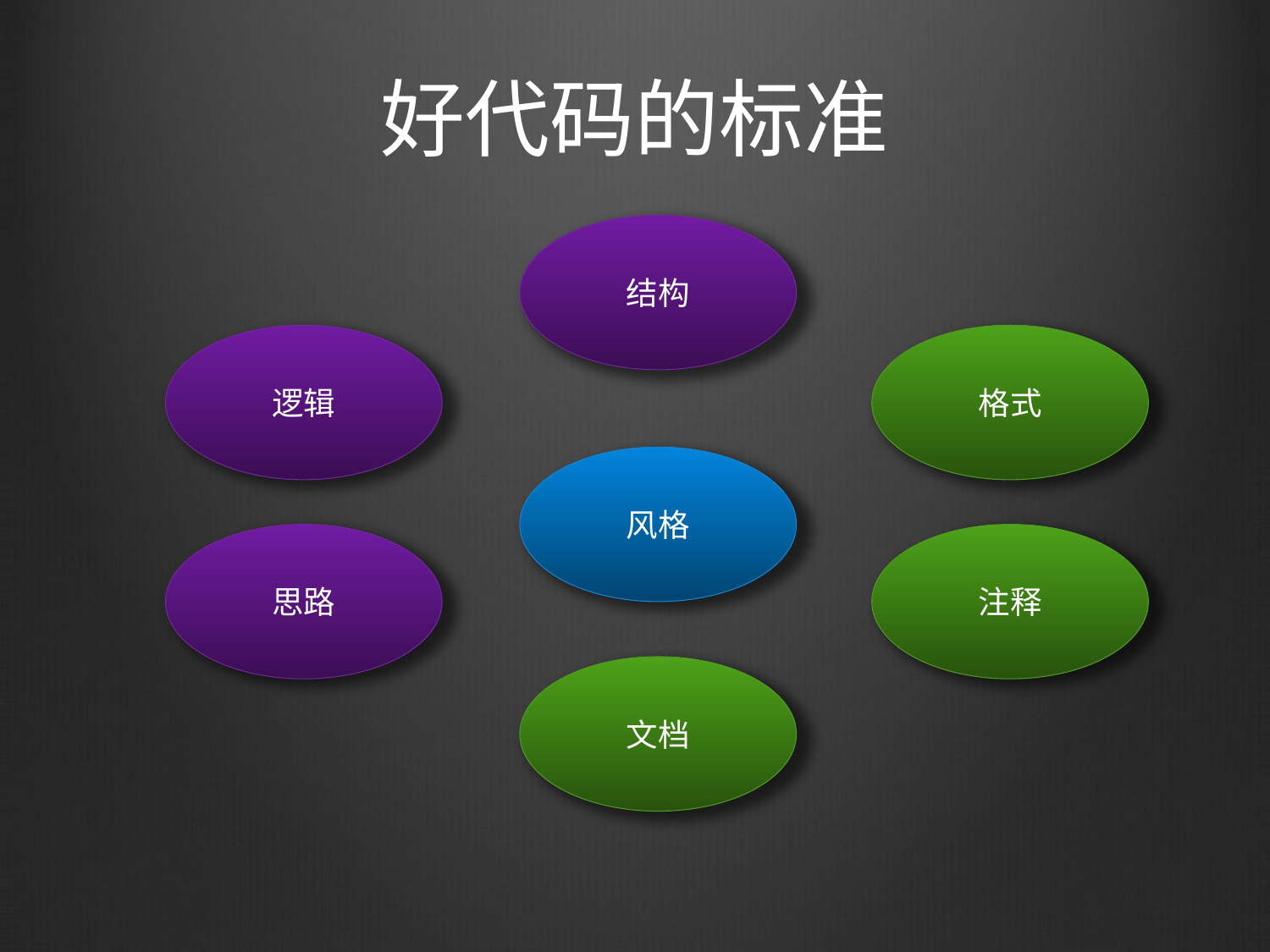

# 好代码的标准
结构
逻辑
格式
风格
思路
注释
文档